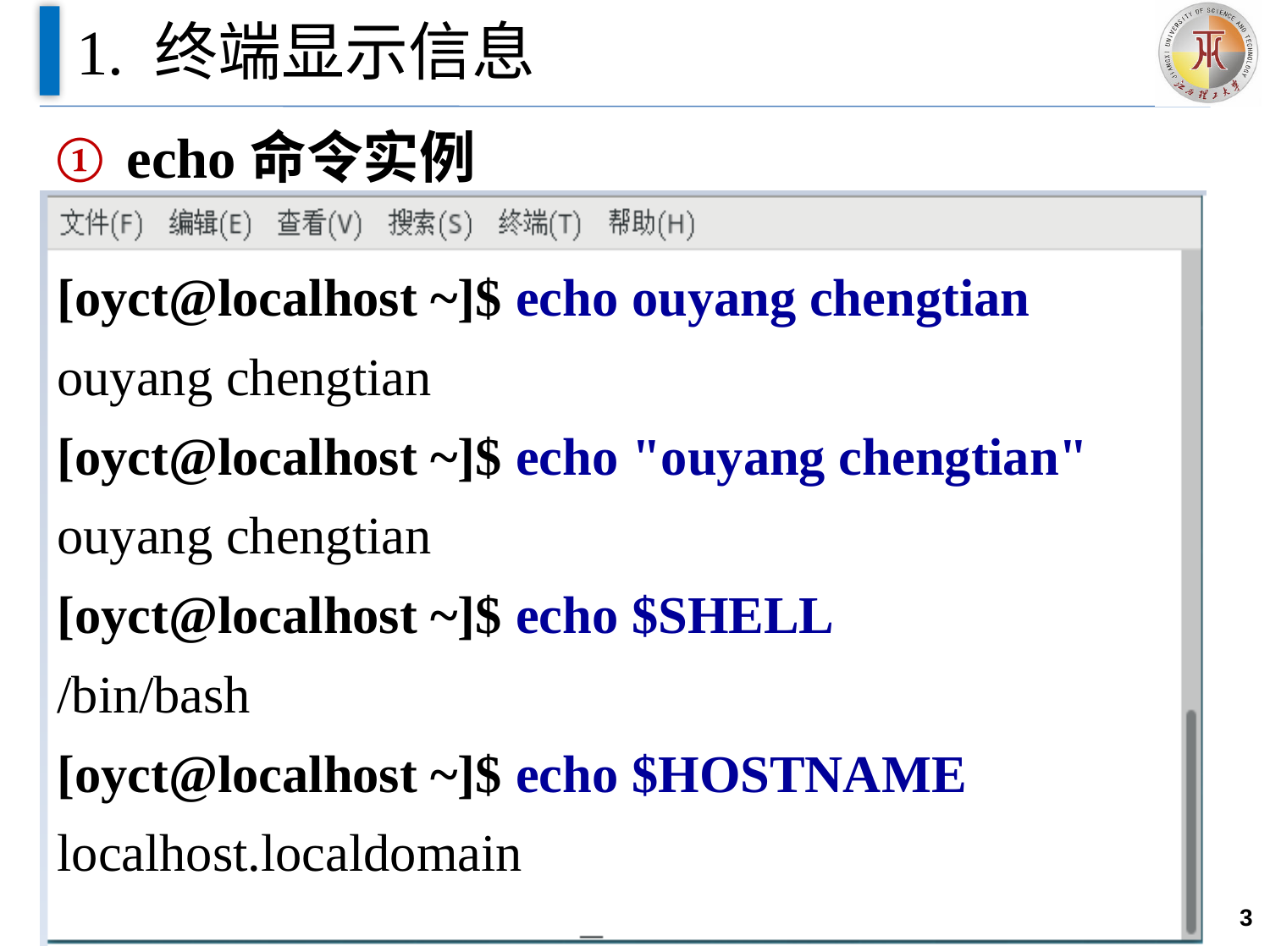

# 1. 终端显示信息
echo命令实例

[oyct@localhost ~]$ echo ouyang chengtian
ouyang chengtian
[oyct@localhost ~]$ echo "ouyang chengtian"
ouyang chengtian
[oyct@localhost ~]$ echo $SHELL
/bin/bash
[oyct@localhost ~]$ echo $HOSTNAME
localhost.localdomain
3